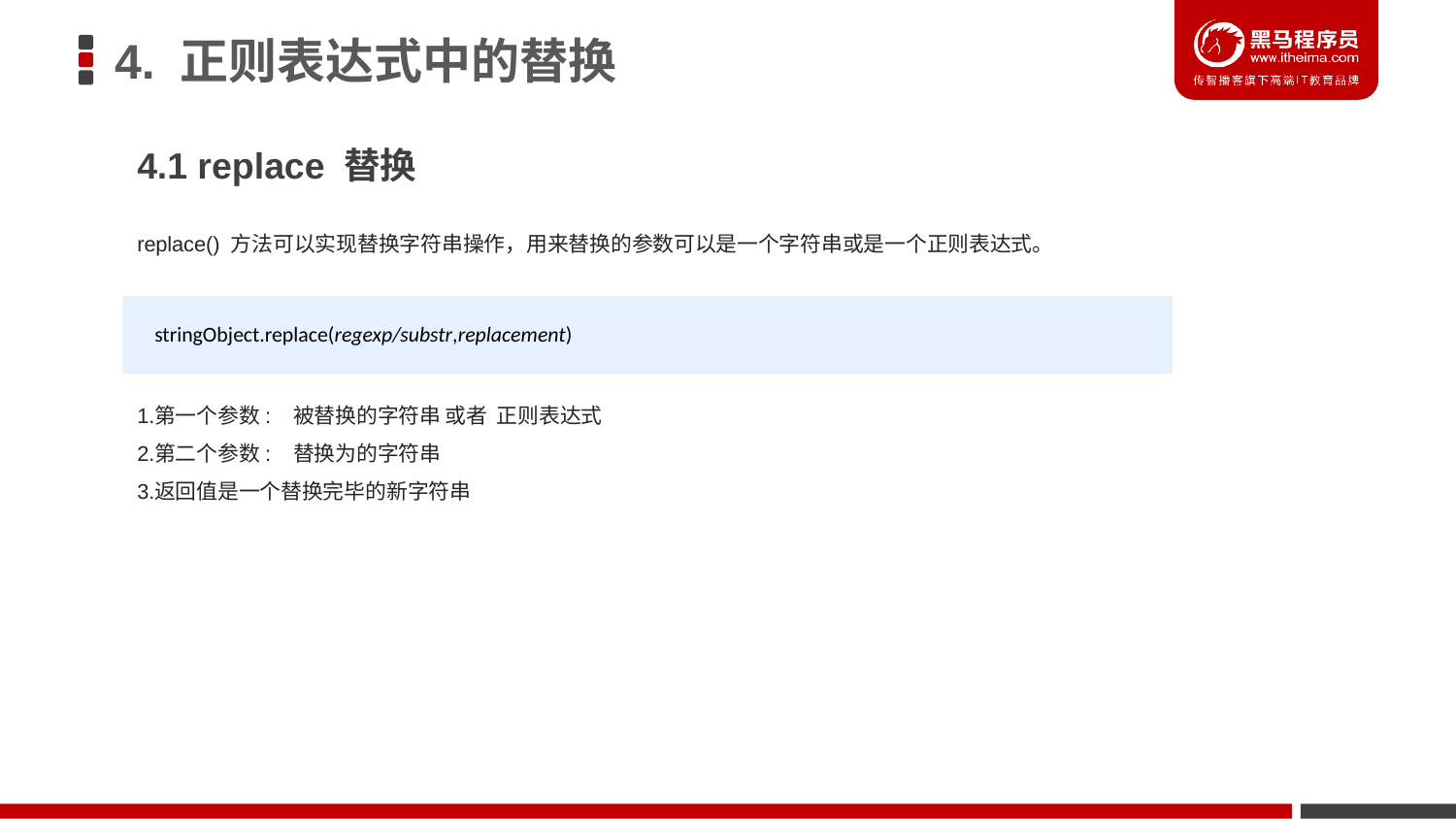

# 4. 正则表达式中的替换
4.1 replace 替换
replace() 方法可以实现替换字符串操作，用来替换的参数可以是一个字符串或是一个正则表达式。
   stringObject.replace(regexp/substr,replacement)
第一个参数:   被替换的字符串 或者  正则表达式
第二个参数:   替换为的字符串
返回值是一个替换完毕的新字符串